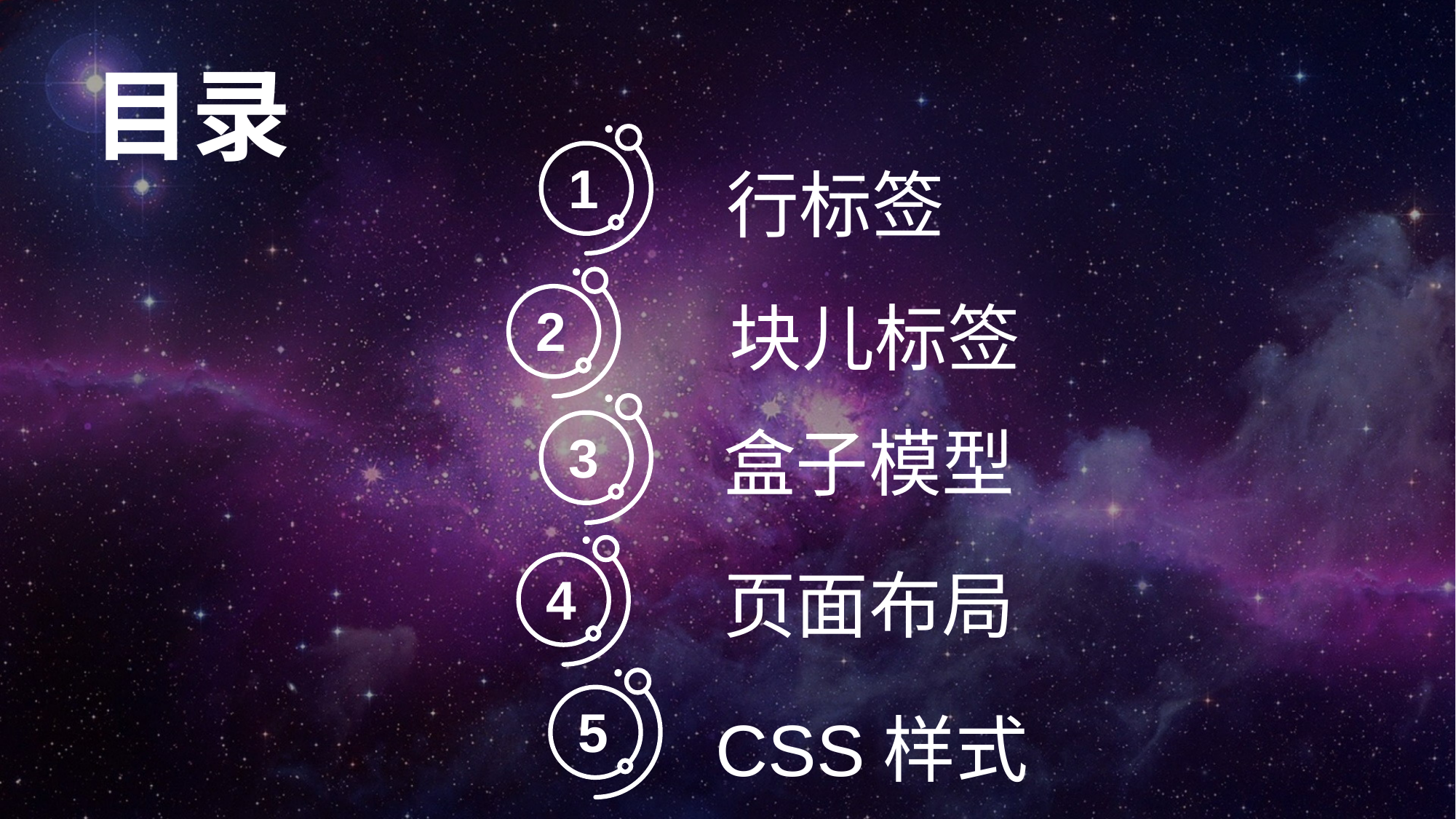

目录

1

    行标签

2

    块儿标签

3

    盒子模型

4

    页面布局

5

   CSS样式